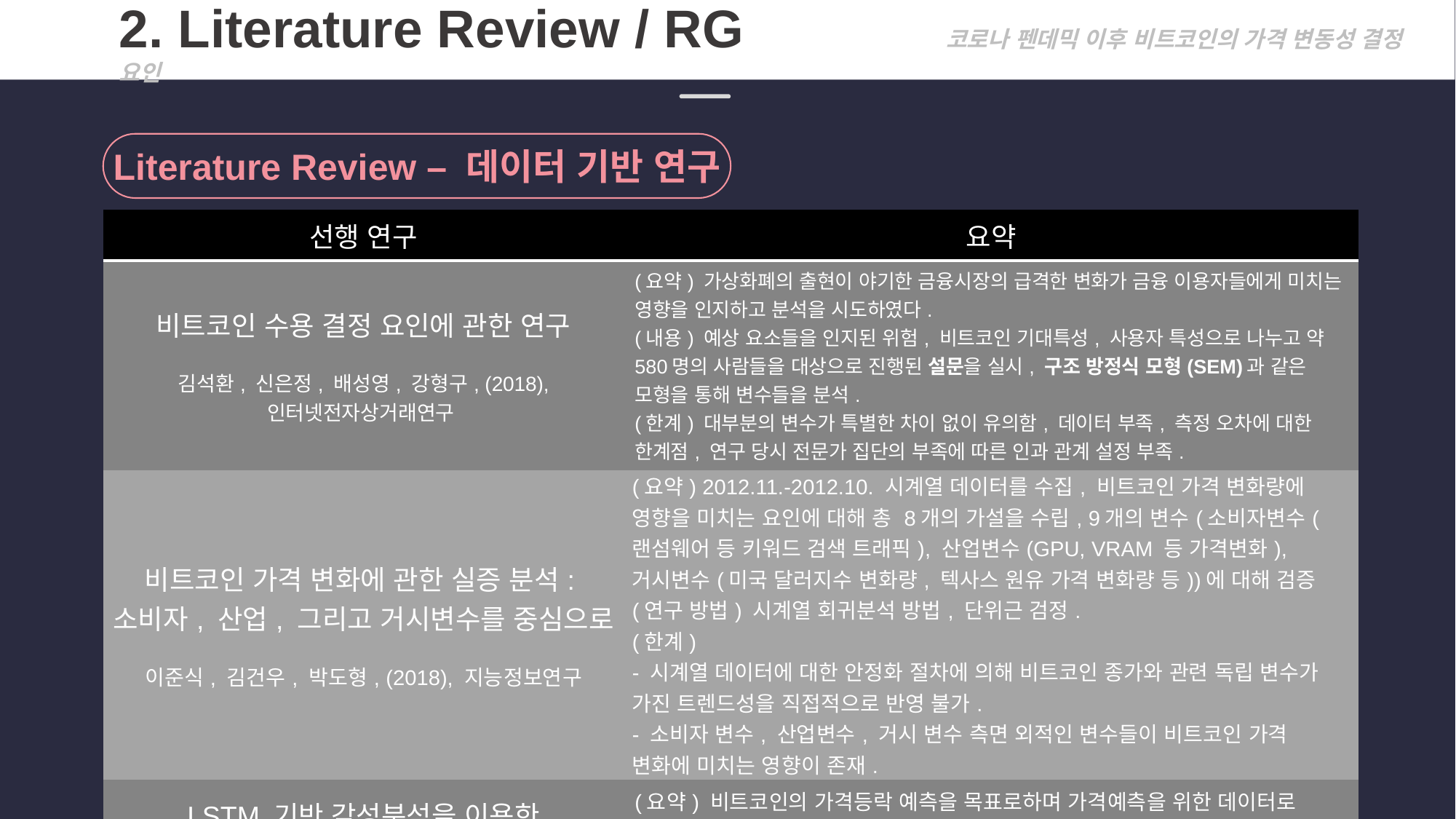

2. Literature Review / RG 		         코로나 펜데믹 이후 비트코인의 가격 변동성 결정 요인

Literature Review – 데이터 기반 연구
| 선행 연구 | 요약 |
| --- | --- |
| 비트코인 수용 결정 요인에 관한 연구 김석환, 신은정, 배성영, 강형구, (2018), 인터넷전자상거래연구 | (요약) 가상화폐의 출현이 야기한 금융시장의 급격한 변화가 금융 이용자들에게 미치는 영향을 인지하고 분석을 시도하였다. (내용) 예상 요소들을 인지된 위험, 비트코인 기대특성, 사용자 특성으로 나누고 약 580명의 사람들을 대상으로 진행된 설문을 실시, 구조 방정식 모형(SEM)과 같은 모형을 통해 변수들을 분석. (한계) 대부분의 변수가 특별한 차이 없이 유의함, 데이터 부족, 측정 오차에 대한 한계점, 연구 당시 전문가 집단의 부족에 따른 인과 관계 설정 부족. |
| 비트코인 가격 변화에 관한 실증 분석: 소비자, 산업, 그리고 거시변수를 중심으로 이준식, 김건우, 박도형, (2018), 지능정보연구 | (요약) 2012.11.-2012.10. 시계열 데이터를 수집, 비트코인 가격 변화량에 영향을 미치는 요인에 대해 총 8개의 가설을 수립, 9개의 변수(소비자변수(랜섬웨어 등 키워드 검색 트래픽), 산업변수(GPU, VRAM 등 가격변화), 거시변수(미국 달러지수 변화량, 텍사스 원유 가격 변화량 등))에 대해 검증 (연구 방법) 시계열 회귀분석 방법, 단위근 검정. (한계) - 시계열 데이터에 대한 안정화 절차에 의해 비트코인 종가와 관련 독립 변수가 가진 트렌드성을 직접적으로 반영 불가. - 소비자 변수, 산업변수, 거시 변수 측면 외적인 변수들이 비트코인 가격 변화에 미치는 영향이 존재. |
| LSTM 기반 감성분석을 이용한 비트코인 가격 등락 예측 강민규, 김보선, 신무곤, 백의준, 김명섭, (2020), 한국통신학회 학술대회 논문집 | (요약) 비트코인의 가격등락 예측을 목표로하며 가격예측을 위한 데이터로 전날의 비트코인 관련 기사들을 이용. (연구 방법) 감성분석, 딥러닝(LSTM) (한계) 하나의 변수(검색 추이)를 활용하였으며, 상위 언론사 4개의 기사만 활용. |